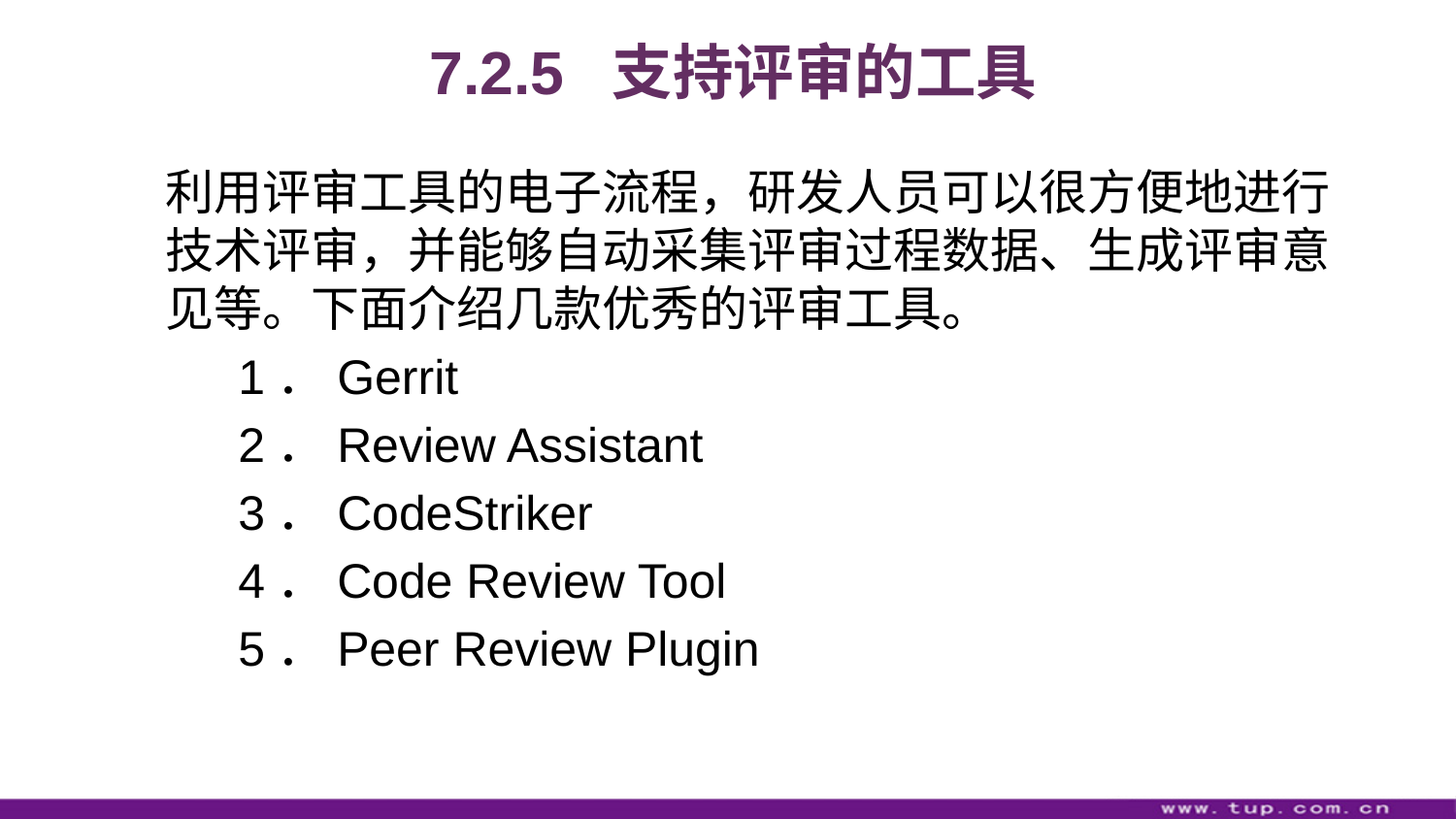

7.2.5  支持评审的工具
利用评审工具的电子流程，研发人员可以很方便地进行技术评审，并能够自动采集评审过程数据、生成评审意见等。下面介绍几款优秀的评审工具。
1．Gerrit
2．Review Assistant
3．CodeStriker
4．Code Review Tool
5．Peer Review Plugin